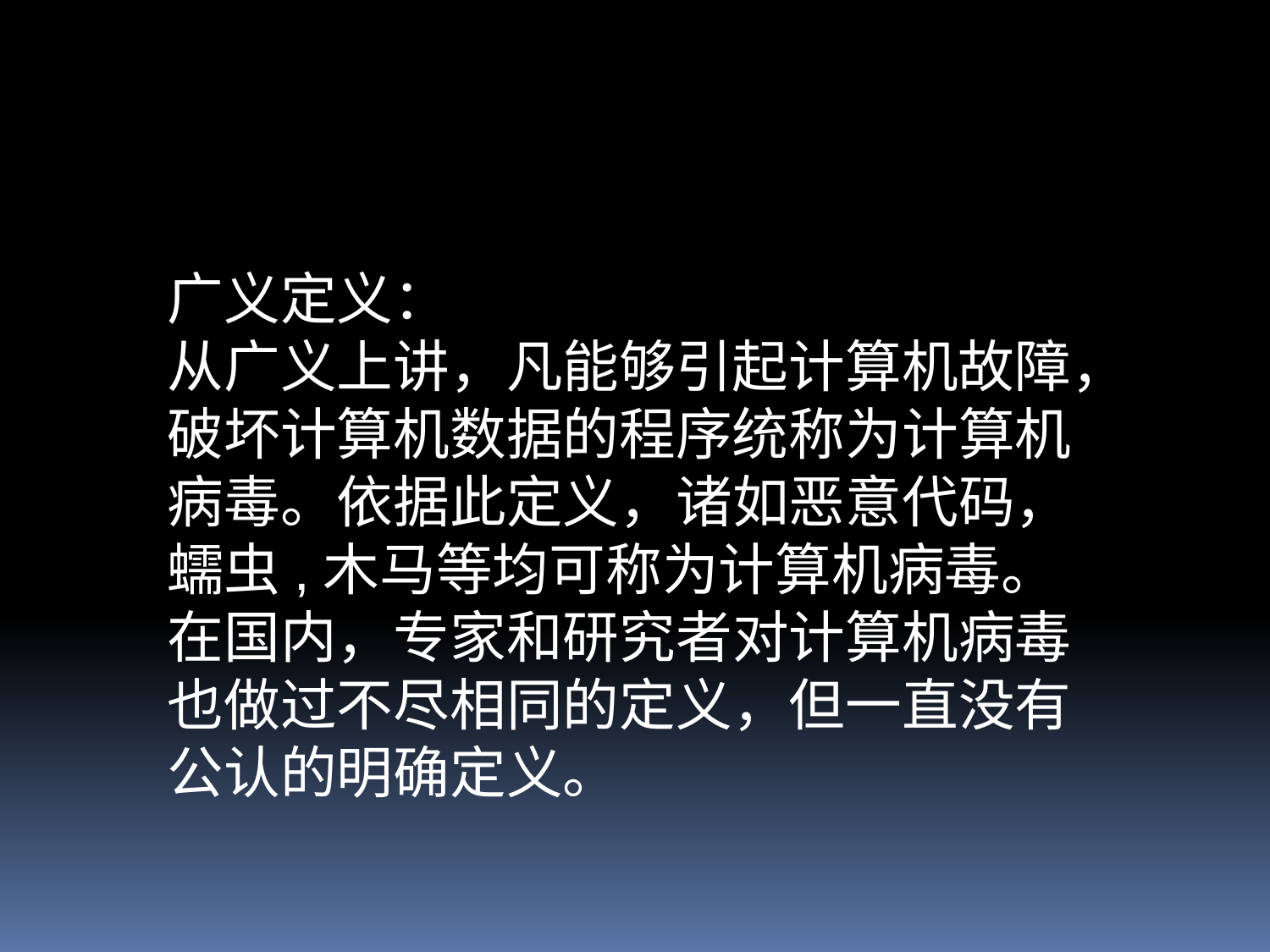

广义定义：
从广义上讲，凡能够引起计算机故障，破坏计算机数据的程序统称为计算机病毒。依据此定义，诸如恶意代码，蠕虫,木马等均可称为计算机病毒。在国内，专家和研究者对计算机病毒也做过不尽相同的定义，但一直没有公认的明确定义。